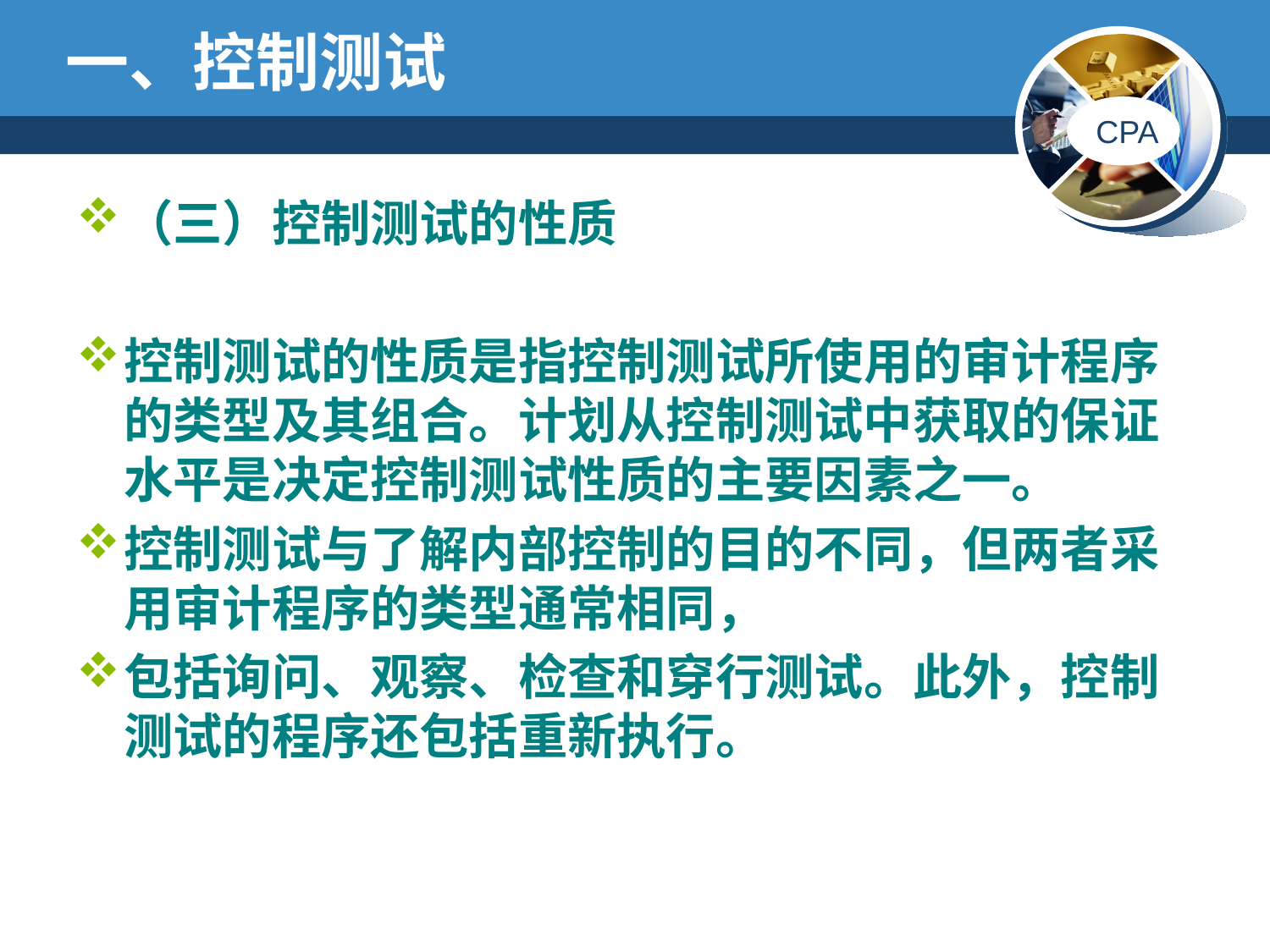

# 一、控制测试
（三）控制测试的性质

控制测试的性质是指控制测试所使用的审计程序的类型及其组合。计划从控制测试中获取的保证水平是决定控制测试性质的主要因素之一。
控制测试与了解内部控制的目的不同，但两者采用审计程序的类型通常相同，
包括询问、观察、检查和穿行测试。此外，控制测试的程序还包括重新执行。